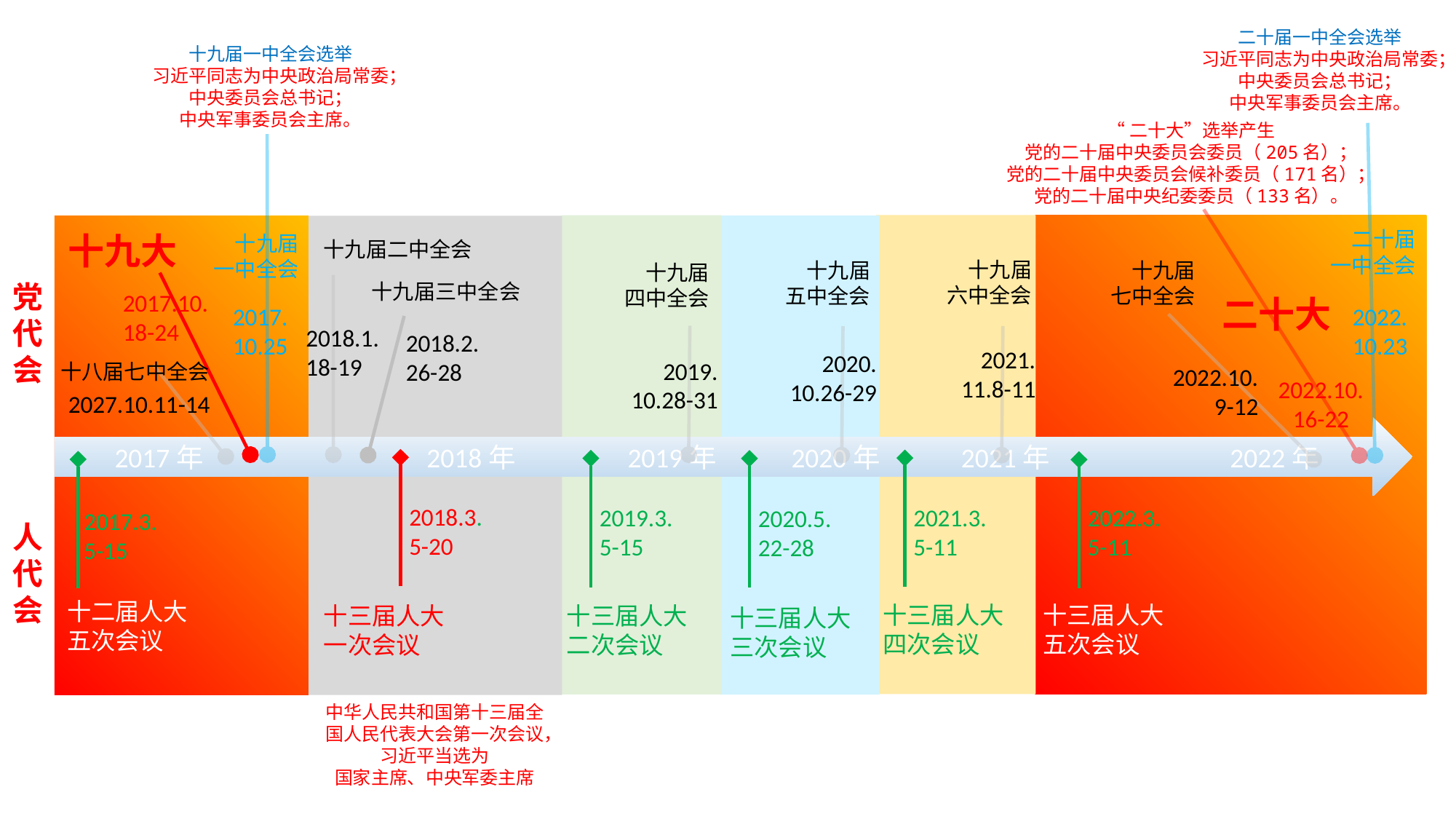

二十届一中全会选举
习近平同志为中央政治局常委；
中央委员会总书记；
中央军事委员会主席。
十九届一中全会选举
习近平同志为中央政治局常委；中央委员会总书记；
中央军事委员会主席。
“二十大”选举产生
党的二十届中央委员会委员（205名）；
党的二十届中央委员会候补委员（171名）；
党的二十届中央纪委委员（133名）。

二十届
一中全会
十九大
十九届
一中全会
十九届二中全会
十九届
六中全会
十九届
五中全会
十九届
七中全会
十九届
四中全会
党代会

人代会
十九届三中全会
2017.10.
18-24
二十大
2017.
10.25
2022.
10.23
2018.1.
18-19
2018.2.
26-28
2021.
11.8-11
2020.
10.26-29
2019.
10.28-31
十八届七中全会
2022.10.
9-12
2022.10.
16-22
2027.10.11-14
        2017年                                   2018年                 2019年           2020年            2021年                            2022年
2018.3.
5-20
2021.3.
5-11
2022.3.
5-11
2019.3.
5-15
2020.5.
22-28
2017.3.
5-15
十二届人大
五次会议
十三届人大
五次会议
十三届人大
四次会议
十三届人大
一次会议
十三届人大
二次会议
十三届人大
三次会议
中华人民共和国第十三届全国人民代表大会第一次会议，
习近平当选为
国家主席、中央军委主席